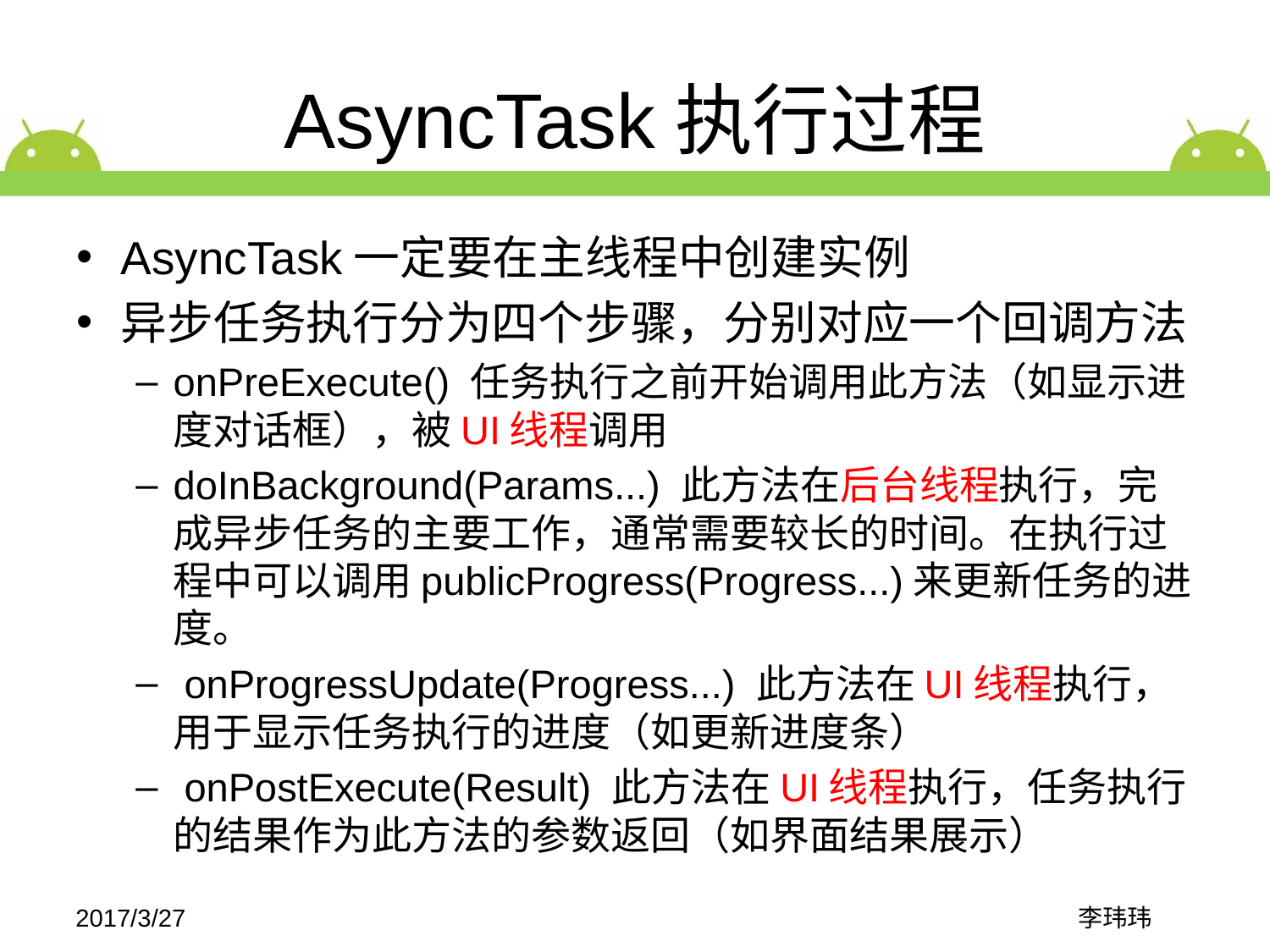

# AsyncTask执行过程
AsyncTask一定要在主线程中创建实例
异步任务执行分为四个步骤，分别对应一个回调方法
onPreExecute() 任务执行之前开始调用此方法（如显示进度对话框），被UI线程调用
doInBackground(Params...) 此方法在后台线程执行，完成异步任务的主要工作，通常需要较长的时间。在执行过程中可以调用publicProgress(Progress...)来更新任务的进度。
 onProgressUpdate(Progress...) 此方法在UI线程执行，用于显示任务执行的进度（如更新进度条）
 onPostExecute(Result) 此方法在UI线程执行，任务执行的结果作为此方法的参数返回（如界面结果展示）